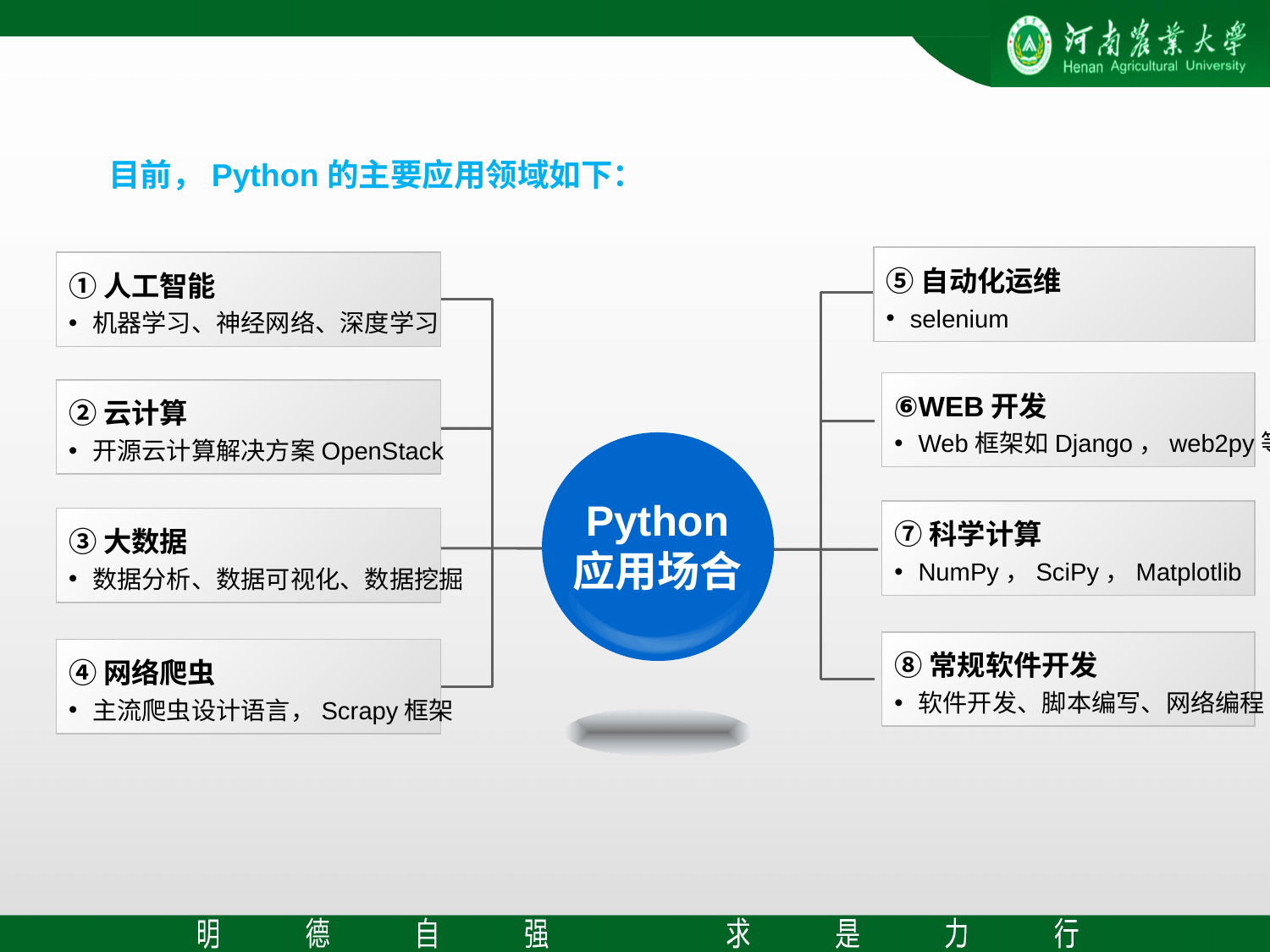

目前，Python的主要应用领域如下：
⑤自动化运维
selenium
①人工智能
机器学习、神经网络、深度学习

⑥WEB开发
Web框架如Django，web2py等
②云计算
开源云计算解决方案OpenStack

Python
应用场合
⑦科学计算
NumPy，SciPy，Matplotlib
③大数据
数据分析、数据可视化、数据挖掘

⑧常规软件开发
软件开发、脚本编写、网络编程
④网络爬虫
主流爬虫设计语言，Scrapy框架